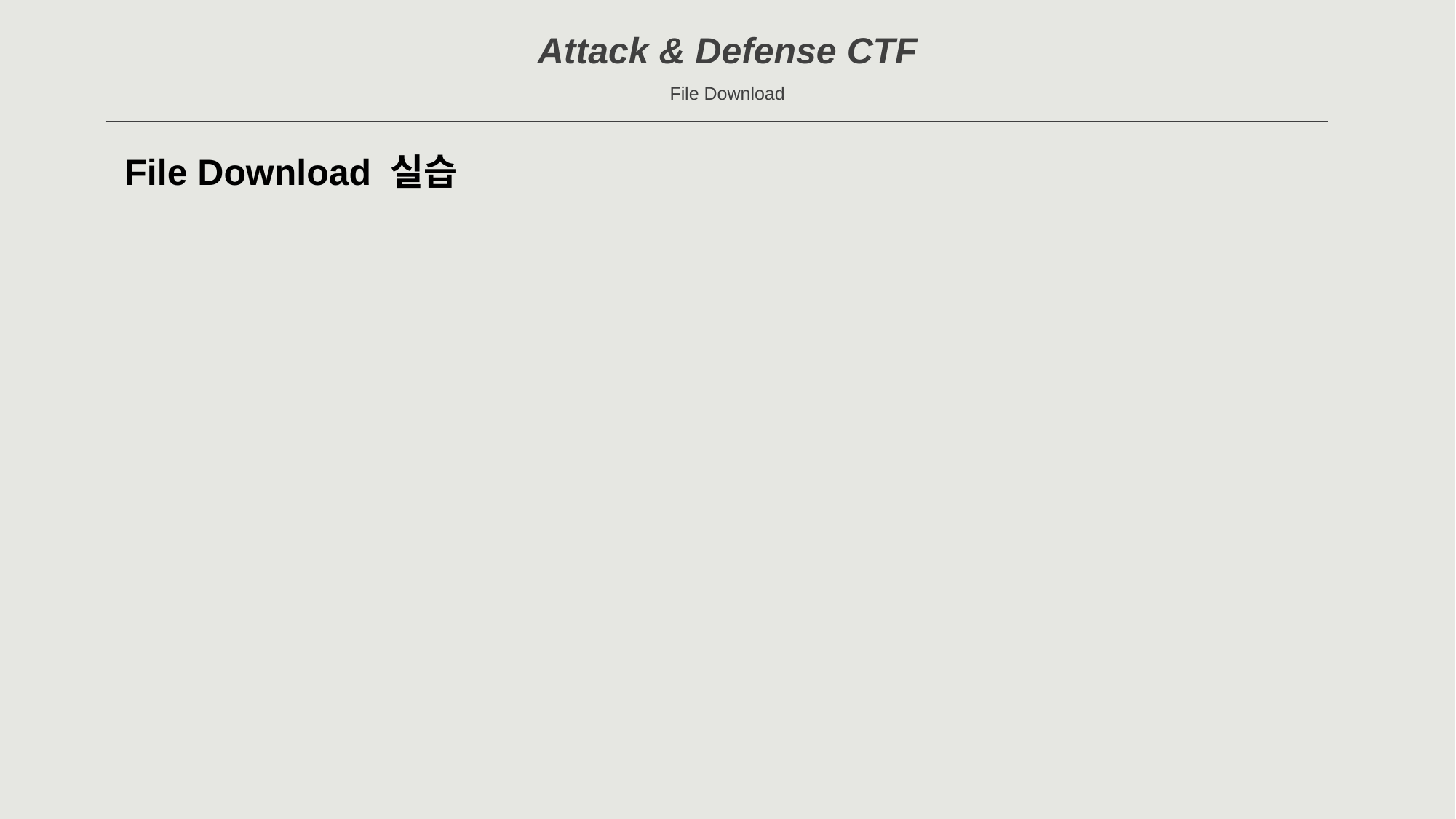

Attack & Defense CTF
File Download
File Download 실습